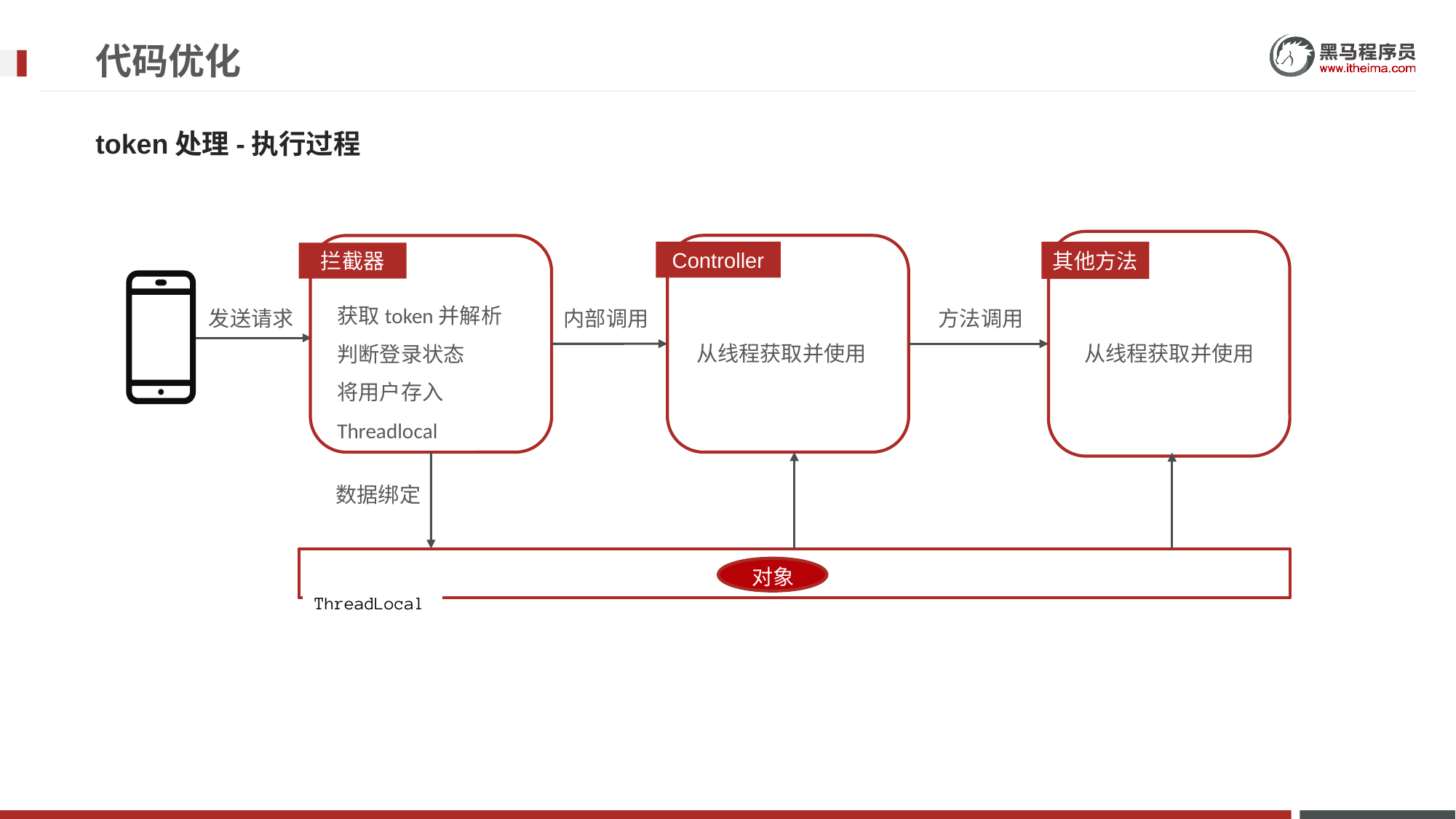

# 代码优化
token处理-执行过程

Controller
其他方法
拦截器

获取token并解析
判断登录状态
将用户存入Threadlocal
内部调用
方法调用
发送请求

从线程获取并使用
从线程获取并使用
数据绑定

对象
ThreadLocal